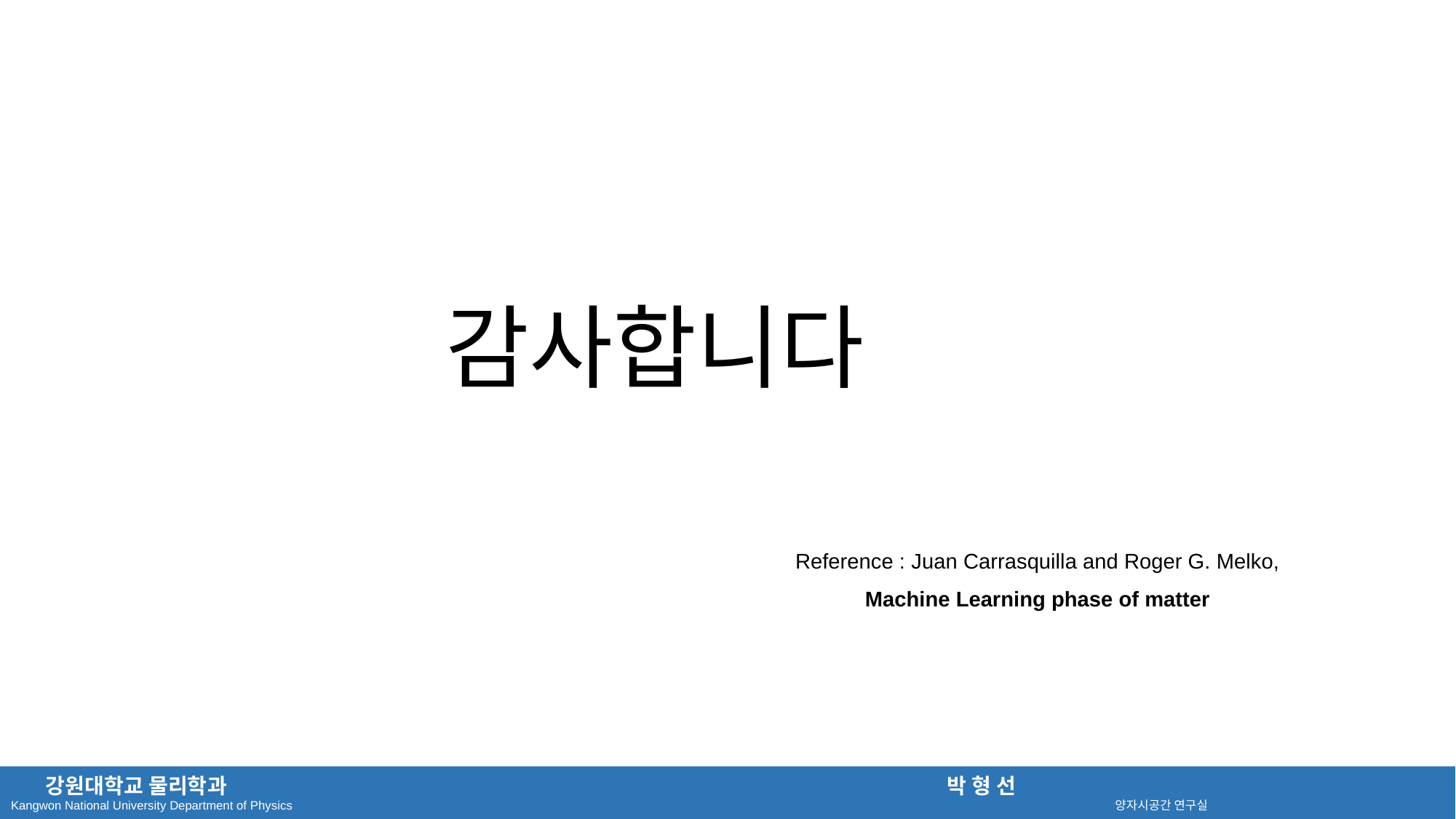

# 감사합니다
Reference : Juan Carrasquilla and Roger G. Melko,
Machine Learning phase of matter

      강원대학교 물리학과                                                                                                                                                   박 형 선
Kangwon National University Department of Physics                                                                                                                                                                                                                                             양자시공간 연구실